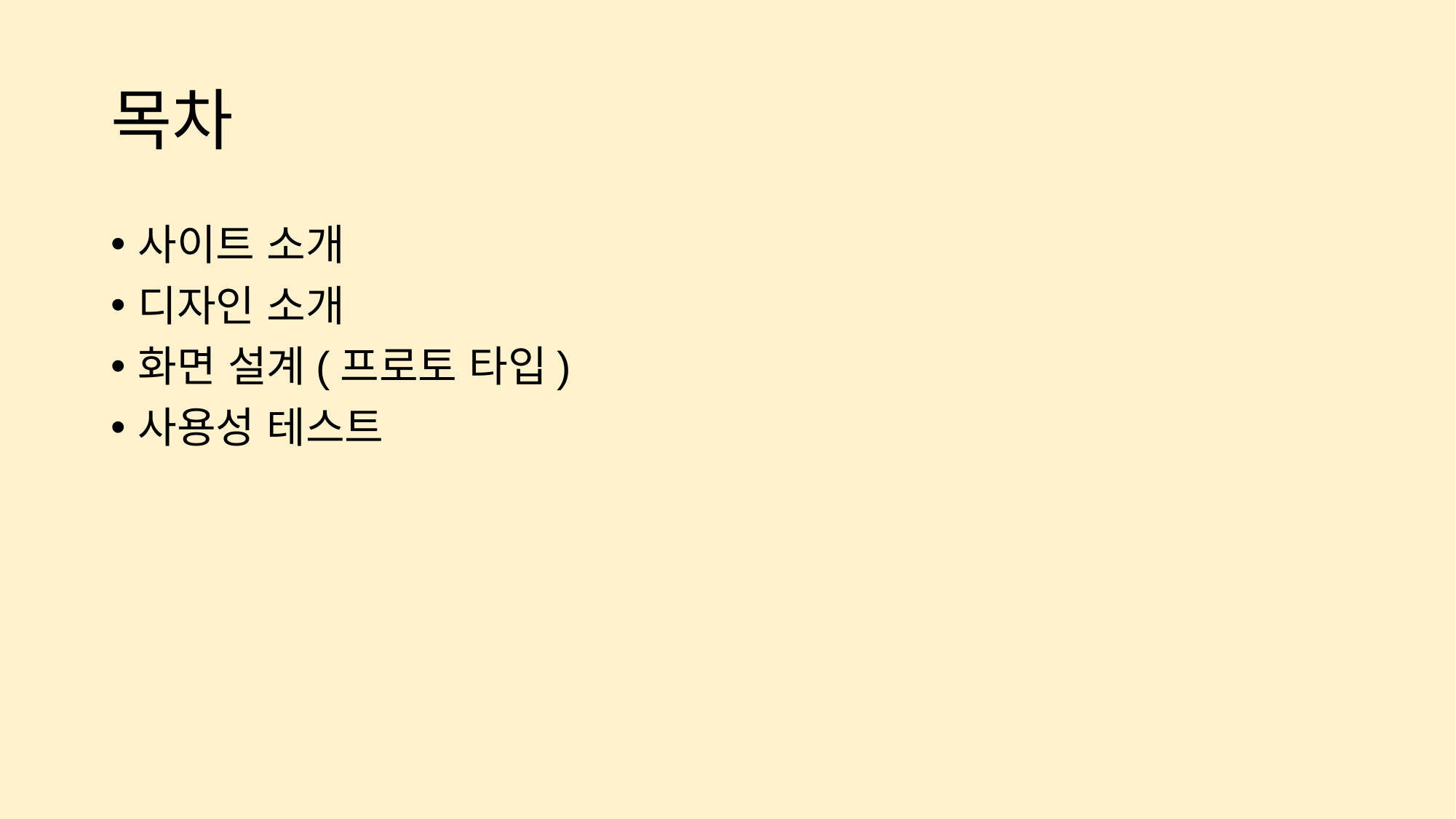

# 목차
사이트 소개
디자인 소개
화면 설계(프로토 타입)
사용성 테스트